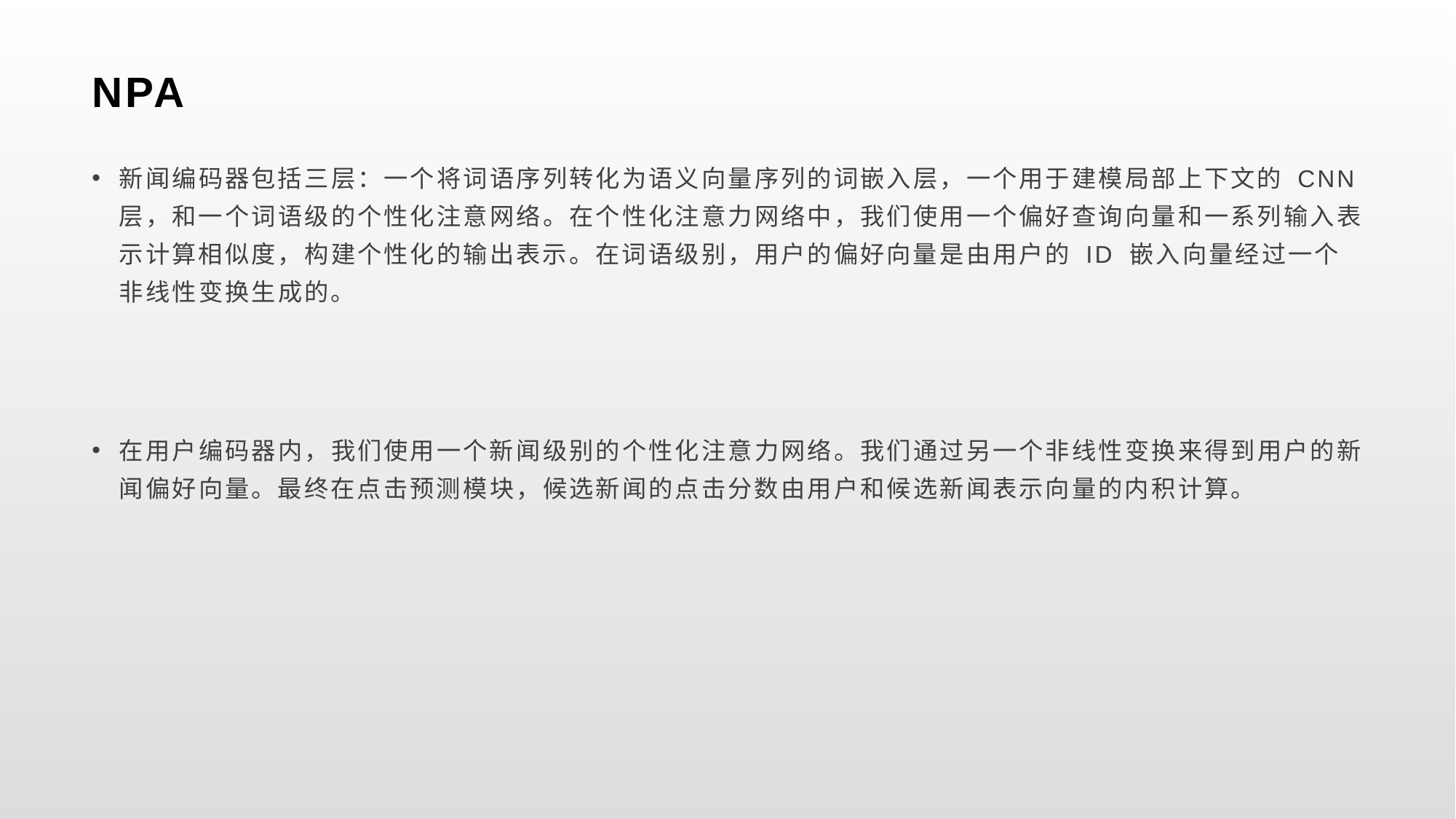

# NPA
新闻编码器包括三层：一个将词语序列转化为语义向量序列的词嵌入层，一个用于建模局部上下文的 CNN 层，和一个词语级的个性化注意网络。在个性化注意力网络中，我们使用一个偏好查询向量和一系列输入表示计算相似度，构建个性化的输出表示。在词语级别，用户的偏好向量是由用户的 ID 嵌入向量经过一个非线性变换生成的。

在用户编码器内，我们使用一个新闻级别的个性化注意力网络。我们通过另一个非线性变换来得到用户的新闻偏好向量。最终在点击预测模块，候选新闻的点击分数由用户和候选新闻表示向量的内积计算。